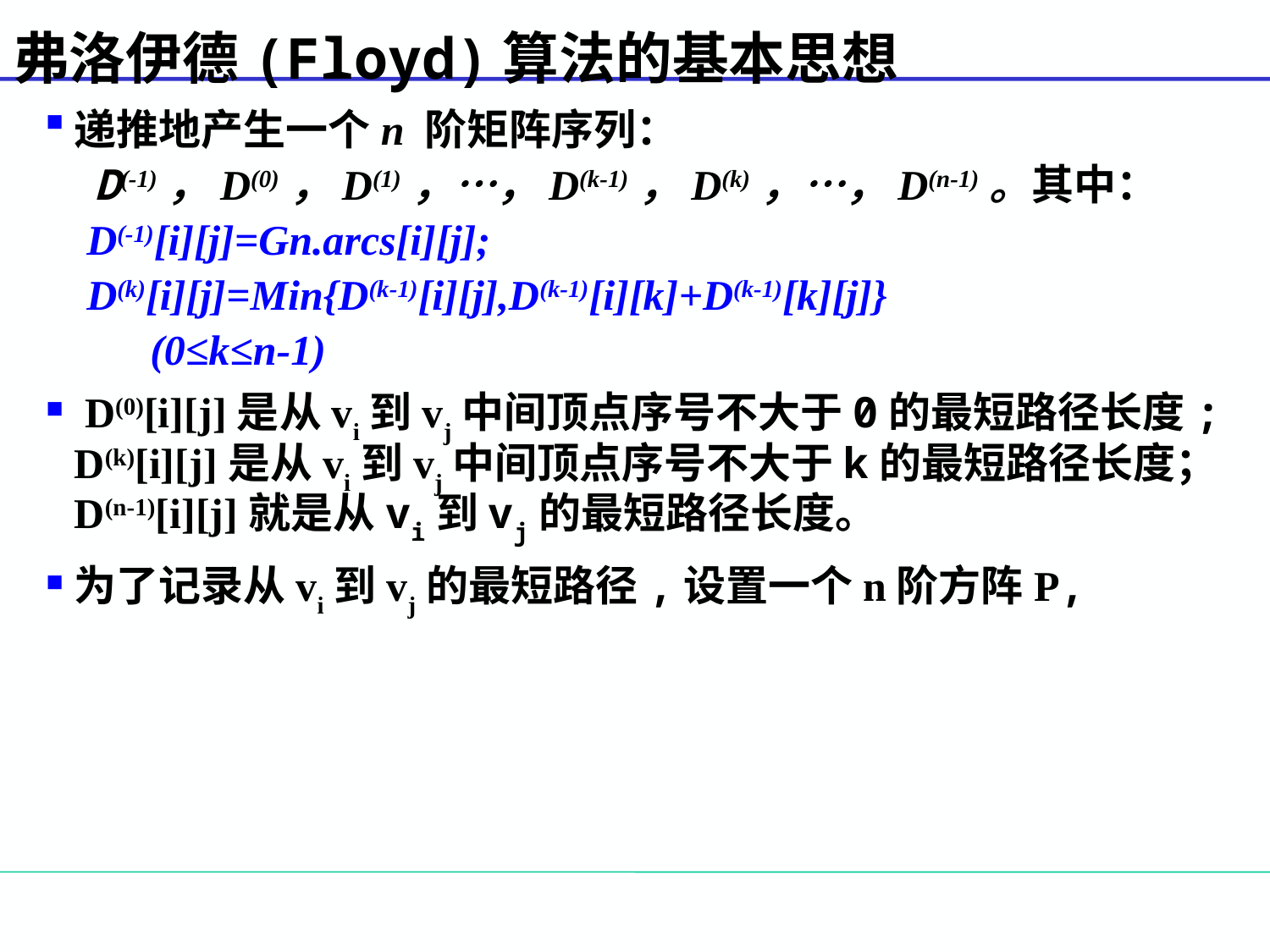

弗洛伊德(Floyd)算法的基本思想
递推地产生一个n 阶矩阵序列：
  D(-1)，D(0)，D(1)，…，D(k-1)，D(k)，…，D(n-1)。其中：
    D(-1)[i][j]=Gn.arcs[i][j];
    D(k)[i][j]=Min{D(k-1)[i][j],D(k-1)[i][k]+D(k-1)[k][j]}
          (0≤k≤n-1)
 D(0)[i][j]是从vi到vj中间顶点序号不大于0的最短路径长度; D(k)[i][j]是从vi到vj中间顶点序号不大于k的最短路径长度；D(n-1)[i][j]就是从vi到vj的最短路径长度。
为了记录从vi到vj的最短路径,设置一个n阶方阵P,